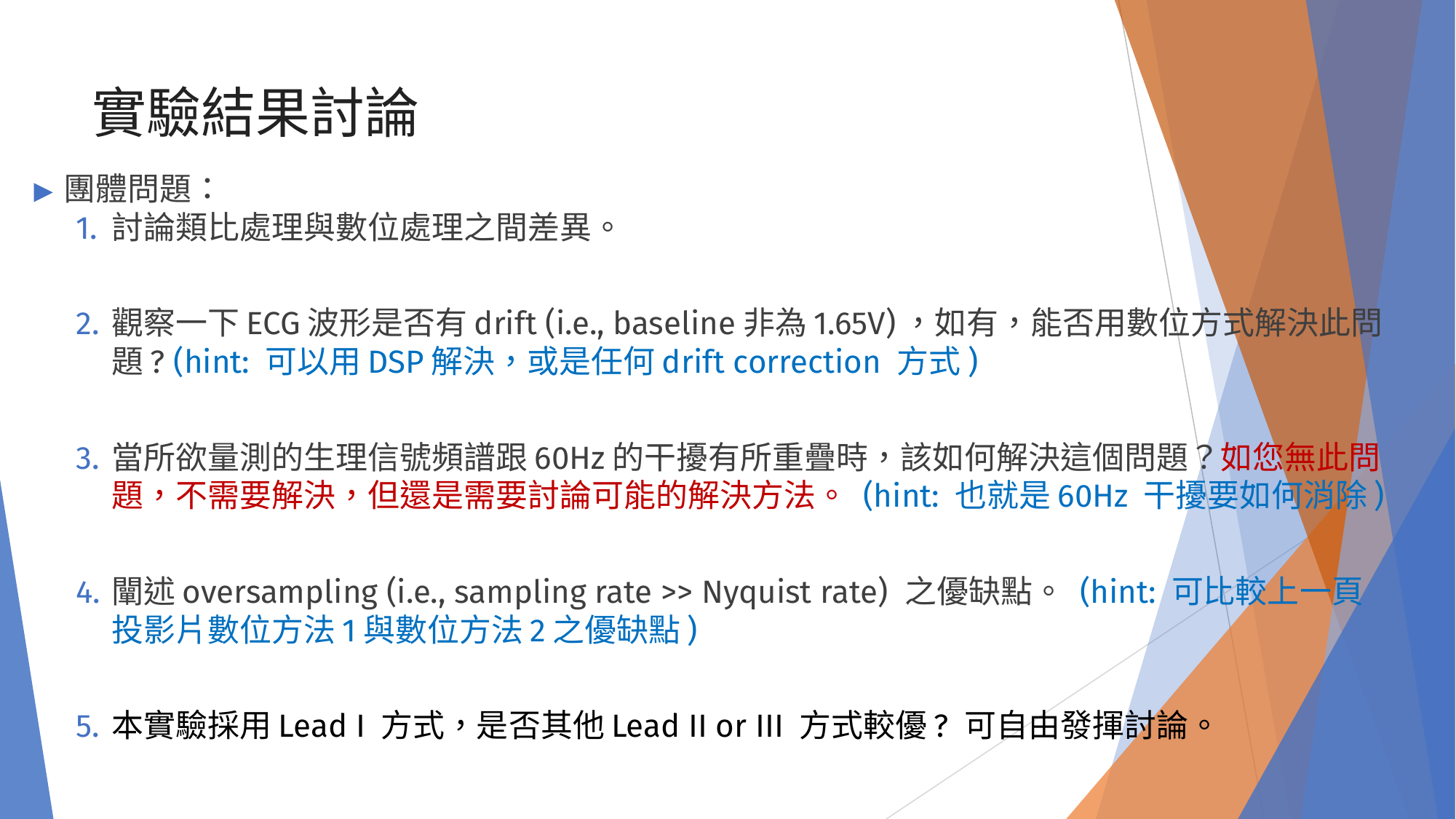

# 實驗結果討論
團體問題：
討論類比處理與數位處理之間差異。

觀察一下ECG波形是否有drift (i.e., baseline非為1.65V)，如有，能否用數位方式解決此問題? (hint: 可以用DSP解決，或是任何drift correction 方式)

當所欲量測的生理信號頻譜跟60Hz的干擾有所重疊時，該如何解決這個問題？如您無此問題，不需要解決，但還是需要討論可能的解決方法。 (hint: 也就是60Hz 干擾要如何消除)

闡述oversampling (i.e., sampling rate >> Nyquist rate) 之優缺點。 (hint: 可比較上一頁投影片數位方法1與數位方法2之優缺點)

本實驗採用Lead I 方式，是否其他Lead II or III 方式較優? 可自由發揮討論。